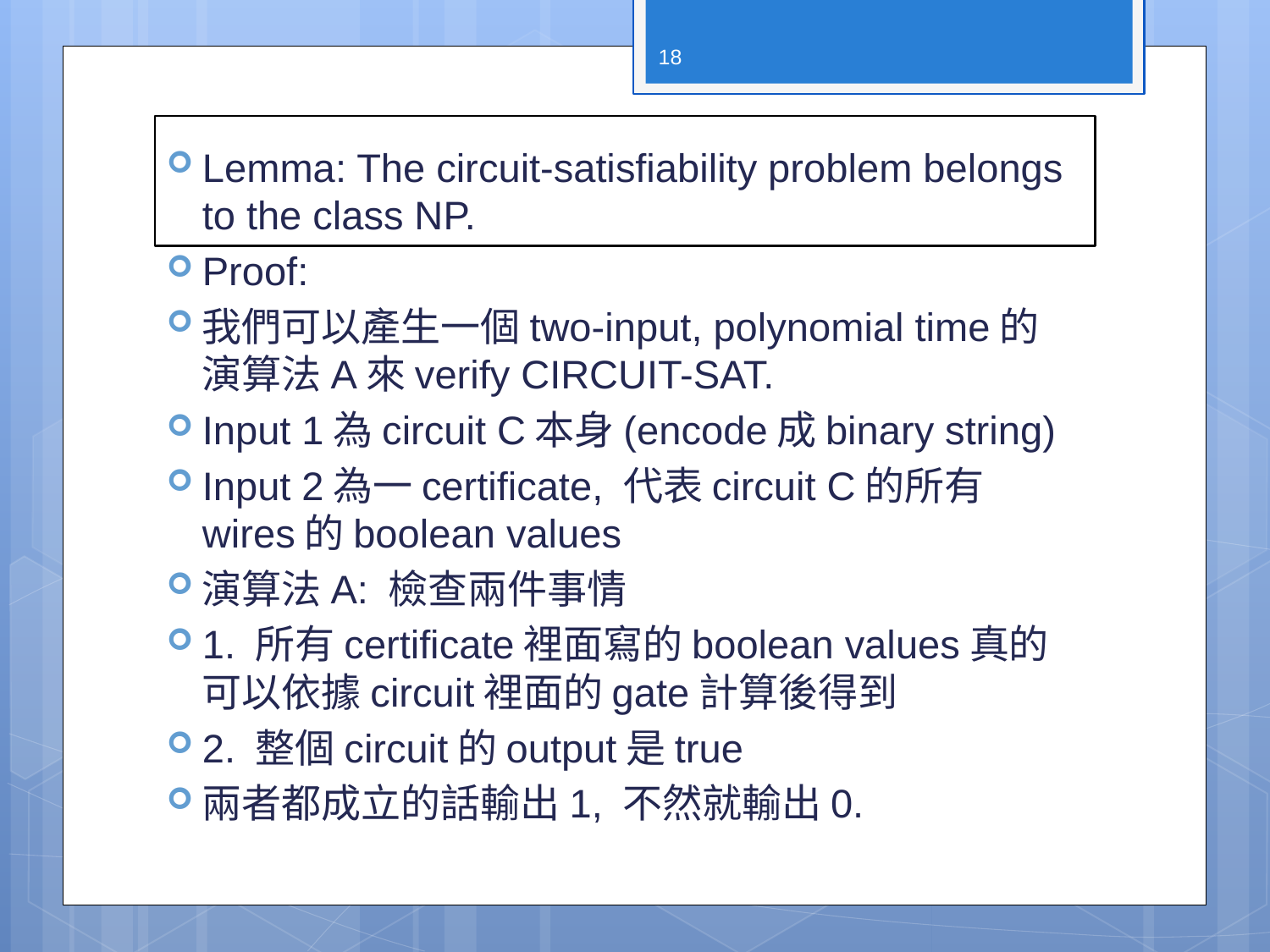

18

Lemma: The circuit-satisfiability problem belongs to the class NP.
Proof:
我們可以產生一個two-input, polynomial time的演算法A來verify CIRCUIT-SAT.
Input 1為circuit C本身(encode成binary string)
Input 2為一certificate, 代表circuit C的所有wires的boolean values
演算法A: 檢查兩件事情
1. 所有certificate裡面寫的boolean values真的可以依據circuit裡面的gate計算後得到
2. 整個circuit的output是true
兩者都成立的話輸出1, 不然就輸出0.